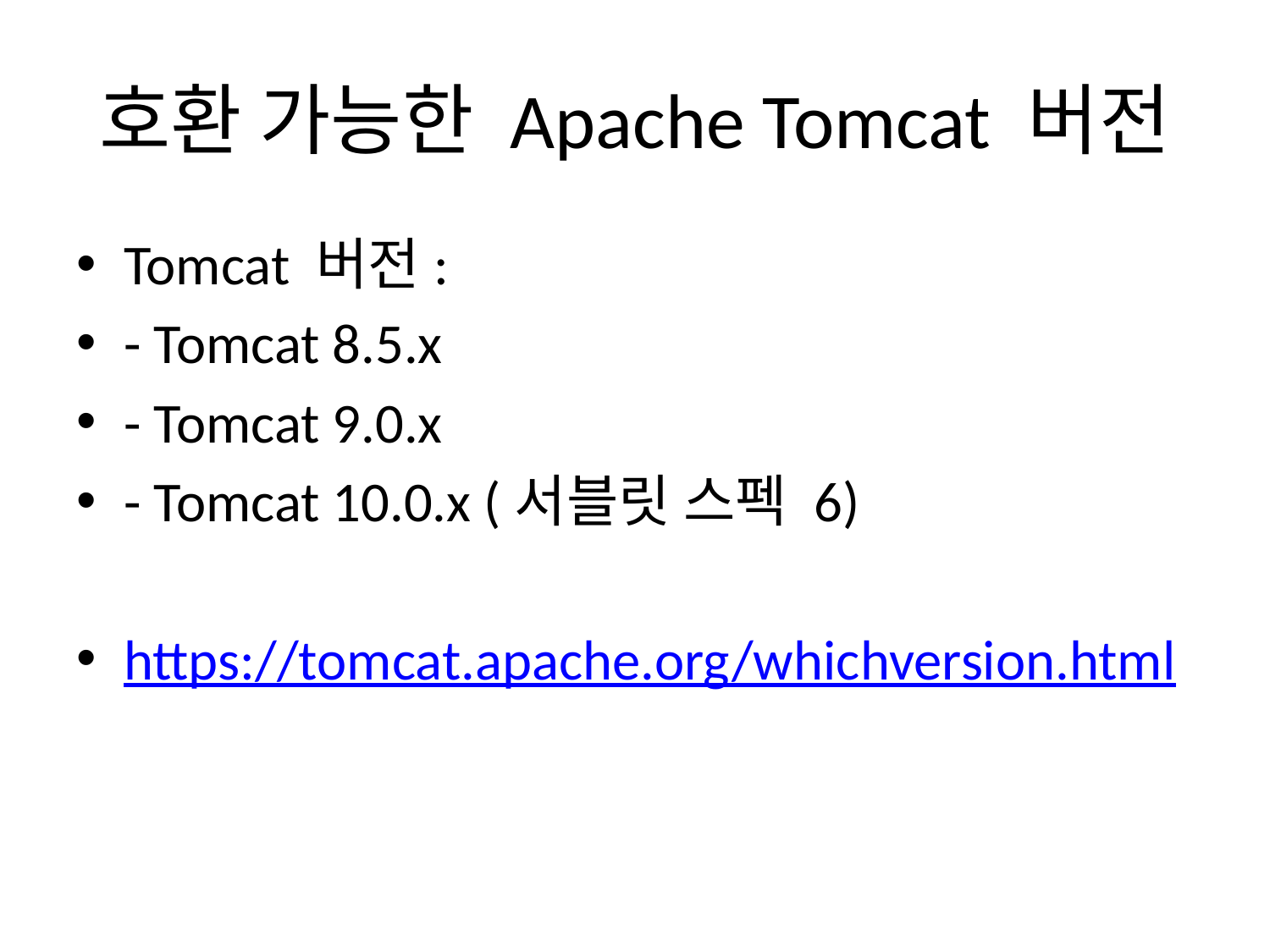

# 호환 가능한 Apache Tomcat 버전
Tomcat 버전:
- Tomcat 8.5.x
- Tomcat 9.0.x
- Tomcat 10.0.x (서블릿 스펙 6)

https://tomcat.apache.org/whichversion.html